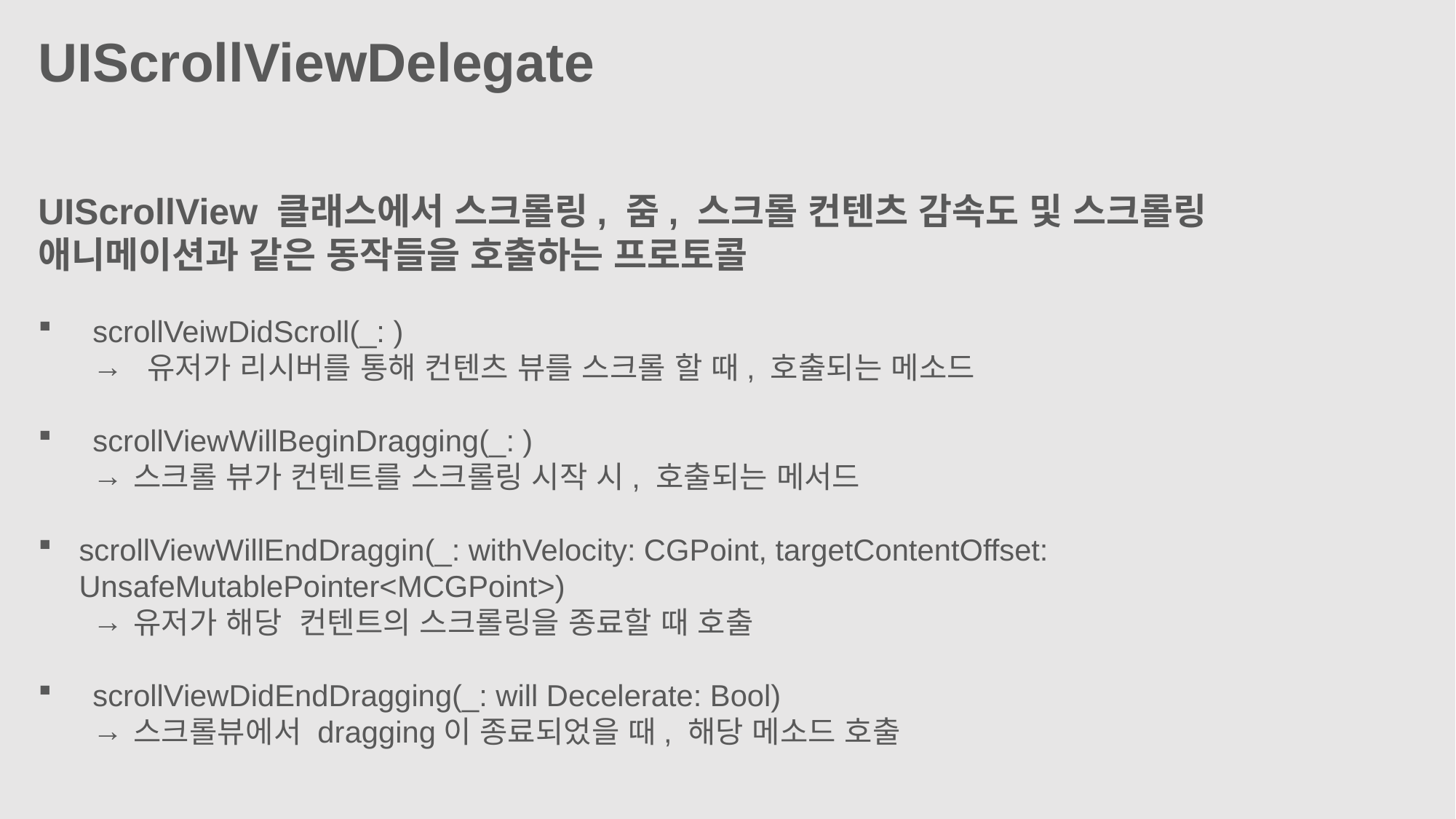

UIScrollViewDelegate
UIScrollView 클래스에서 스크롤링, 줌, 스크롤 컨텐츠 감속도 및 스크롤링 애니메이션과 같은 동작들을 호출하는 프로토콜

scrollVeiwDidScroll(_: )
유저가 리시버를 통해 컨텐츠 뷰를 스크롤 할 때, 호출되는 메소드
scrollViewWillBeginDragging(_: )
스크롤 뷰가 컨텐트를 스크롤링 시작 시, 호출되는 메서드
scrollViewWillEndDraggin(_: withVelocity: CGPoint, targetContentOffset: UnsafeMutablePointer<MCGPoint>)
유저가 해당  컨텐트의 스크롤링을 종료할 때 호출
scrollViewDidEndDragging(_: will Decelerate: Bool)
스크롤뷰에서 dragging이 종료되었을 때, 해당 메소드 호출